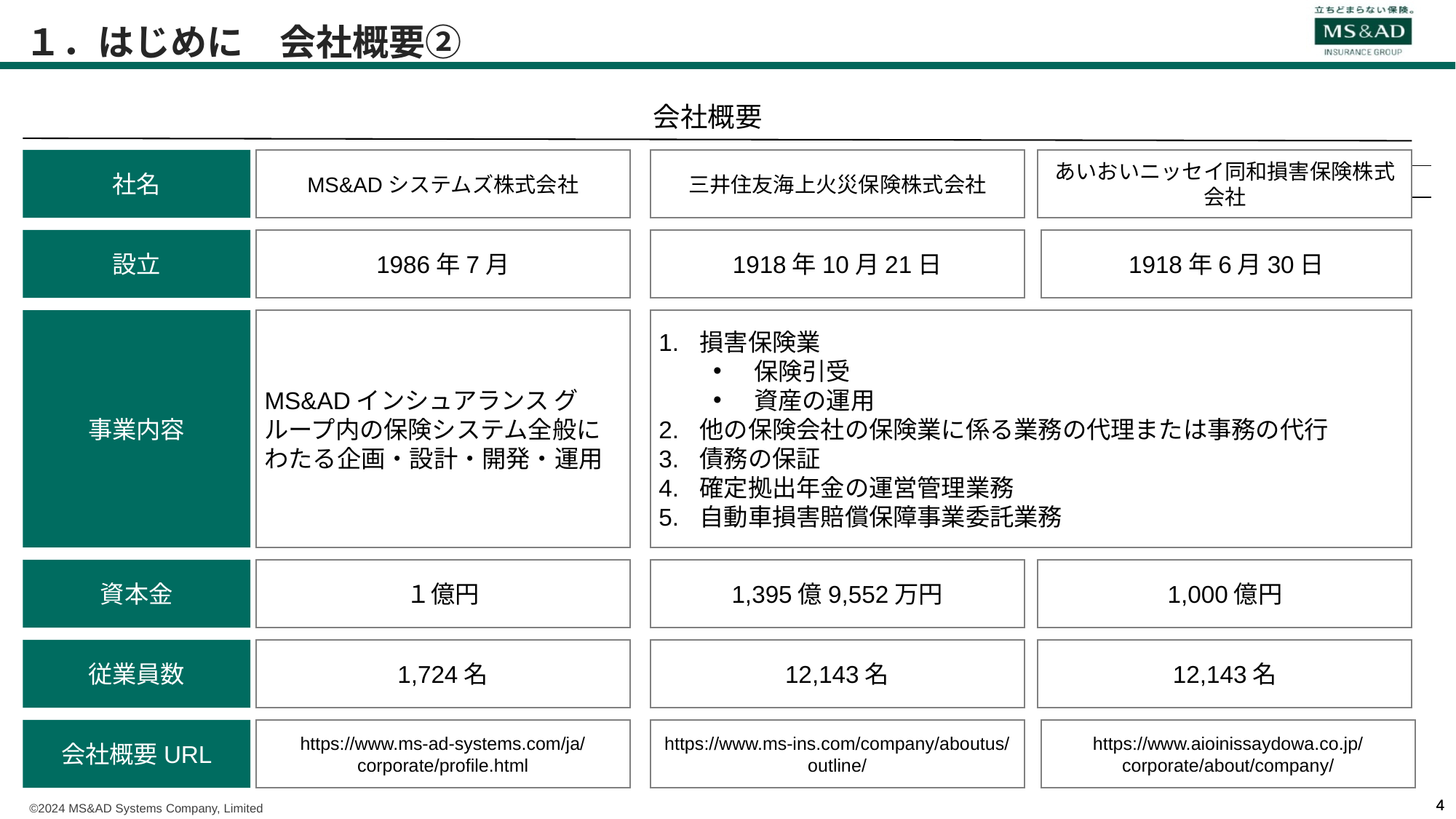

１．はじめに　会社概要②
会社概要
社名
MS&ADシステムズ株式会社
三井住友海上火災保険株式会社
設立
1986年7月
1918年10月21日
事業内容
MS&ADインシュアランス グループ内の保険システム全般にわたる企画・設計・開発・運用
損害保険業
保険引受
資産の運用
他の保険会社の保険業に係る業務の代理または事務の代行
債務の保証
確定拠出年金の運営管理業務
自動車損害賠償保障事業委託業務
資本金
１億円
1,395億9,552万円
従業員数
1,724名
12,143名
会社概要URL
https://www.ms-ad-systems.com/ja/corporate/profile.html
https://www.ms-ins.com/company/aboutus/outline/
あいおいニッセイ同和損害保険株式会社
三井住友海上火災保険株式会社
1918年6月30日
1,000億円
1,395億9,552万円
12,143名
12,143名
https://www.aioinissaydowa.co.jp/corporate/about/company/